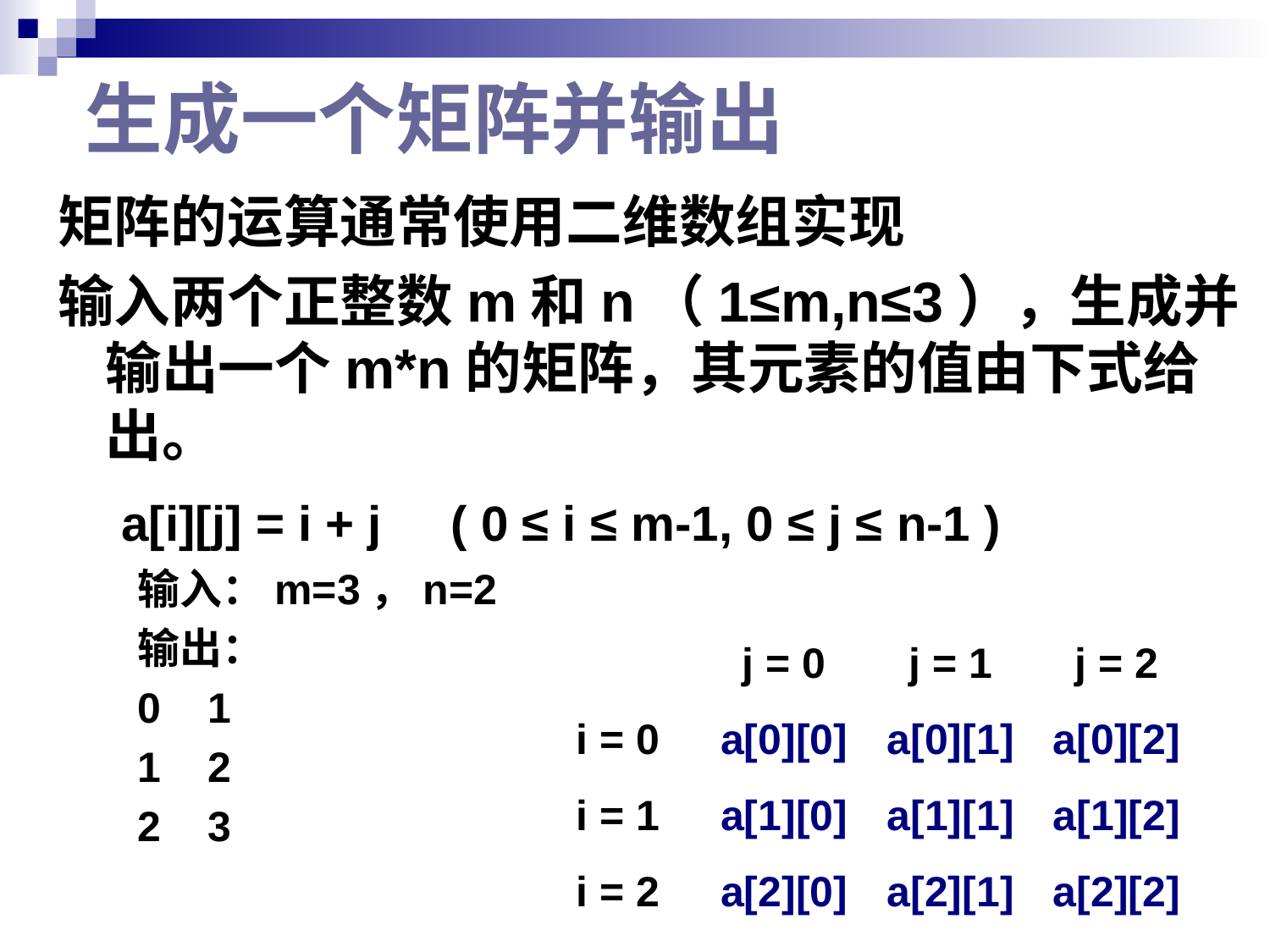

# 生成一个矩阵并输出
矩阵的运算通常使用二维数组实现
输入两个正整数m和n（1≤m,n≤3），生成并输出一个m*n的矩阵，其元素的值由下式给出。
a[i][j] = i + j     ( 0 ≤ i ≤ m-1, 0 ≤ j ≤ n-1 )
输入：m=3，n=2
输出：
0    1
1    2
2    3
|  | j = 0 | j = 1 | j = 2 |
| --- | --- | --- | --- |
| i = 0 | a[0][0] | a[0][1] | a[0][2] |
| i = 1 | a[1][0] | a[1][1] | a[1][2] |
| i = 2 | a[2][0] | a[2][1] | a[2][2] |